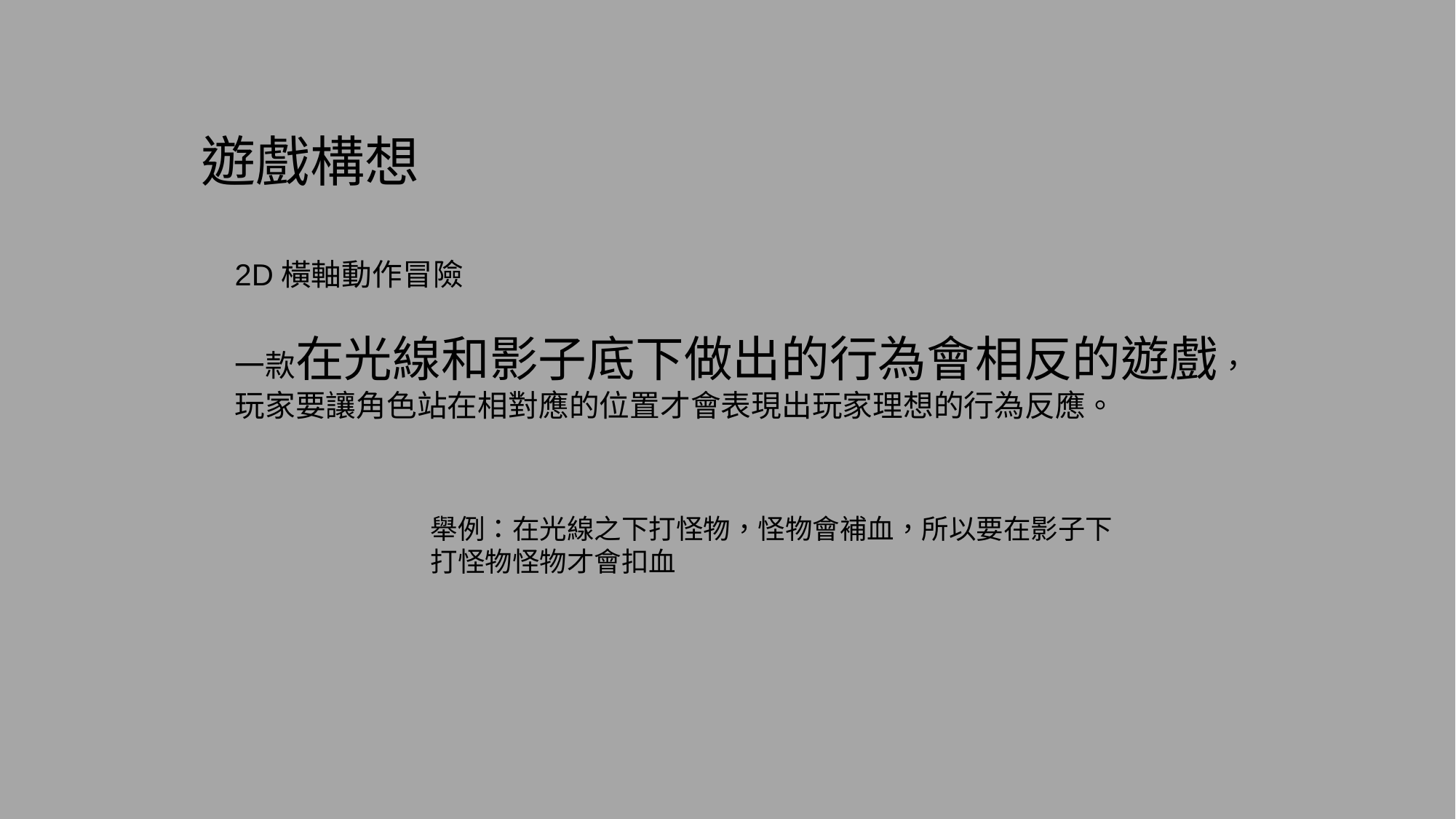

遊戲構想
2D橫軸動作冒險

一款在光線和影子底下做出的行為會相反的遊戲，玩家要讓角色站在相對應的位置才會表現出玩家理想的行為反應。

舉例：在光線之下打怪物，怪物會補血，所以要在影子下打怪物怪物才會扣血